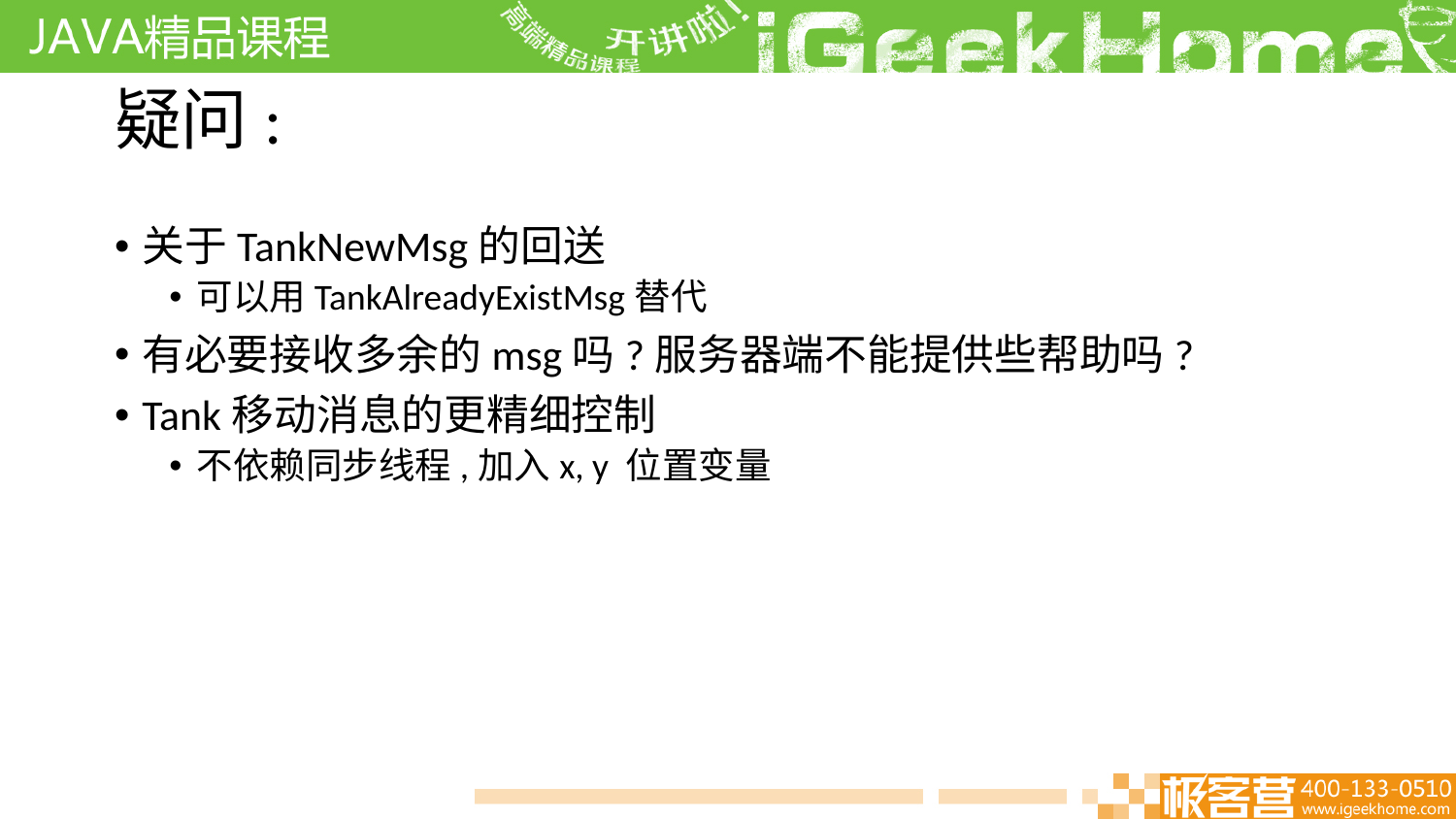

# 疑问:
关于TankNewMsg的回送
可以用TankAlreadyExistMsg替代
有必要接收多余的msg吗?服务器端不能提供些帮助吗?
Tank移动消息的更精细控制
不依赖同步线程,加入x, y 位置变量